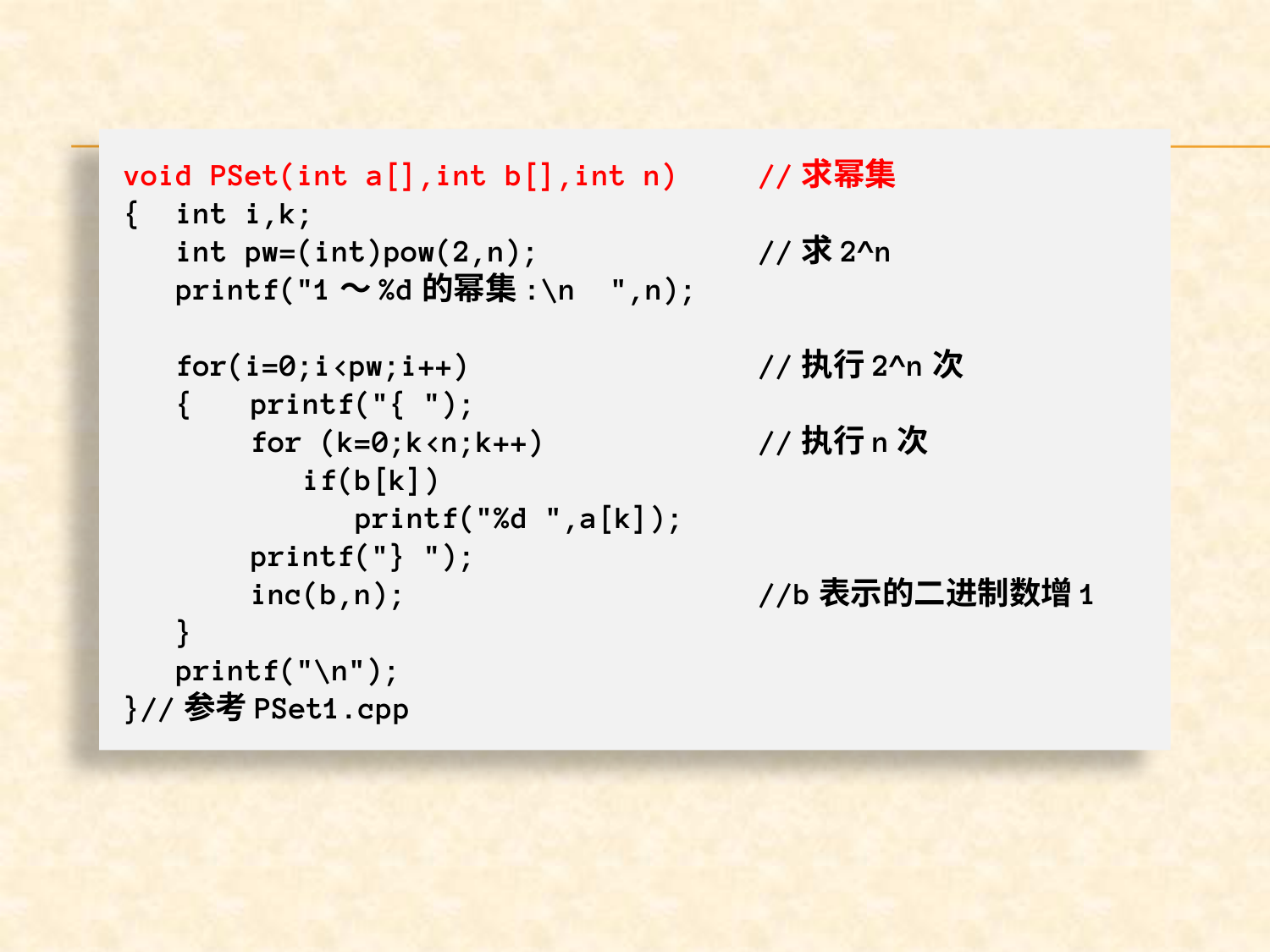

void PSet(int a[],int b[],int n)	//求幂集
{  int i,k;
   int pw=(int)pow(2,n);		//求2^n
   printf("1～%d的幂集:\n  ",n);
   for(i=0;i<pw;i++)			//执行2^n次
   {	printf("{ ");
	for (k=0;k<n;k++)		//执行n次
	   if(b[k])
	      printf("%d ",a[k]);
	printf("} ");
	inc(b,n);			//b表示的二进制数增1
   }
   printf("\n");
}//参考PSet1.cpp